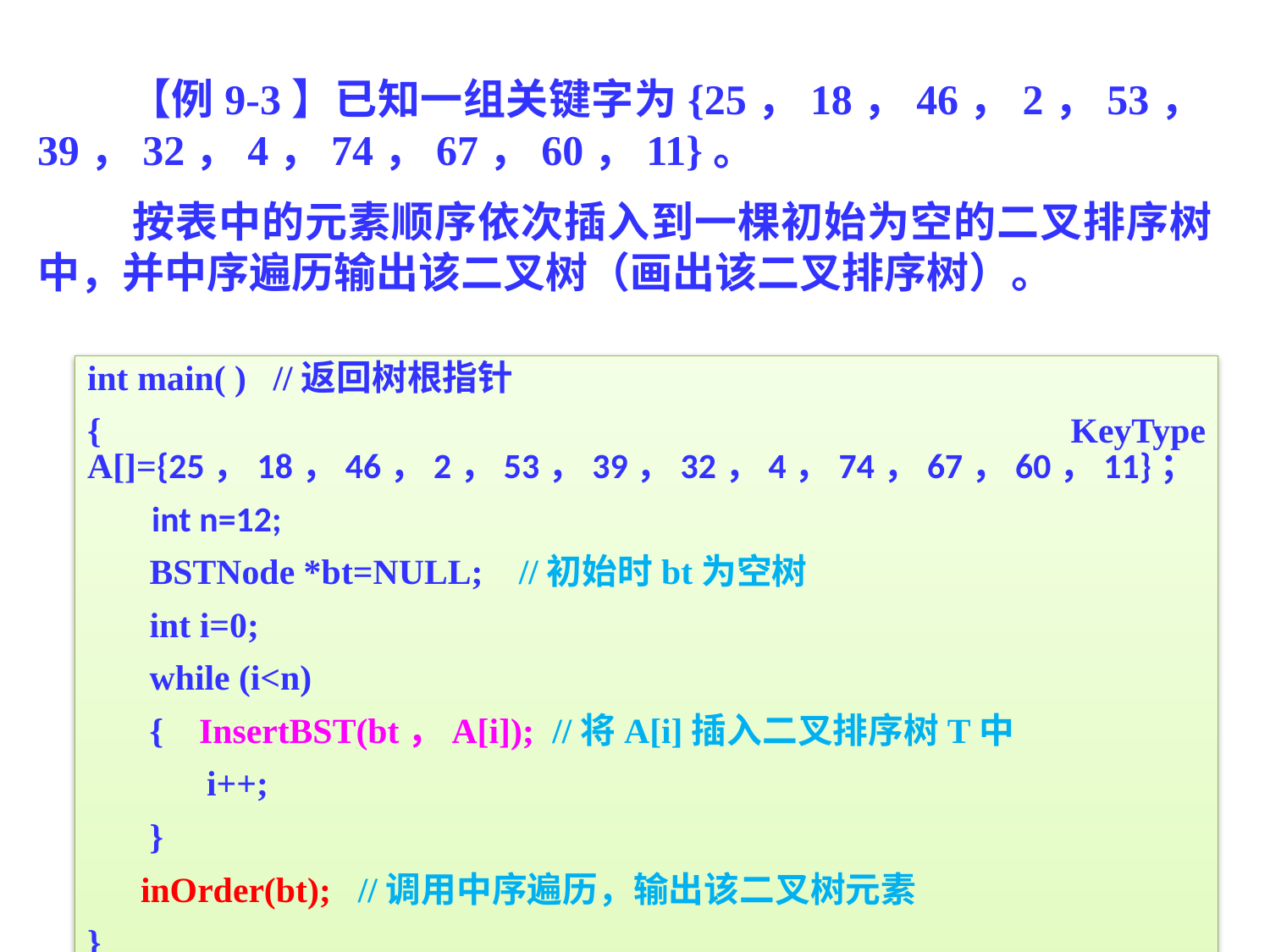

【例9-3】已知一组关键字为{25，18，46，2，53，39，32，4，74，67，60，11}。
        按表中的元素顺序依次插入到一棵初始为空的二叉排序树中，并中序遍历输出该二叉树（画出该二叉排序树）。

int main( )   //返回树根指针
{      KeyType A[]={25，18，46，2，53，39，32，4，74，67，60，11}；
        int n=12;
       BSTNode *bt=NULL;    //初始时bt为空树
       int i=0;
       while (i<n)
       {    InsertBST(bt，A[i]);  //将A[i]插入二叉排序树T中
　　     i++;
       }
      inOrder(bt);   //调用中序遍历，输出该二叉树元素
}
25/27